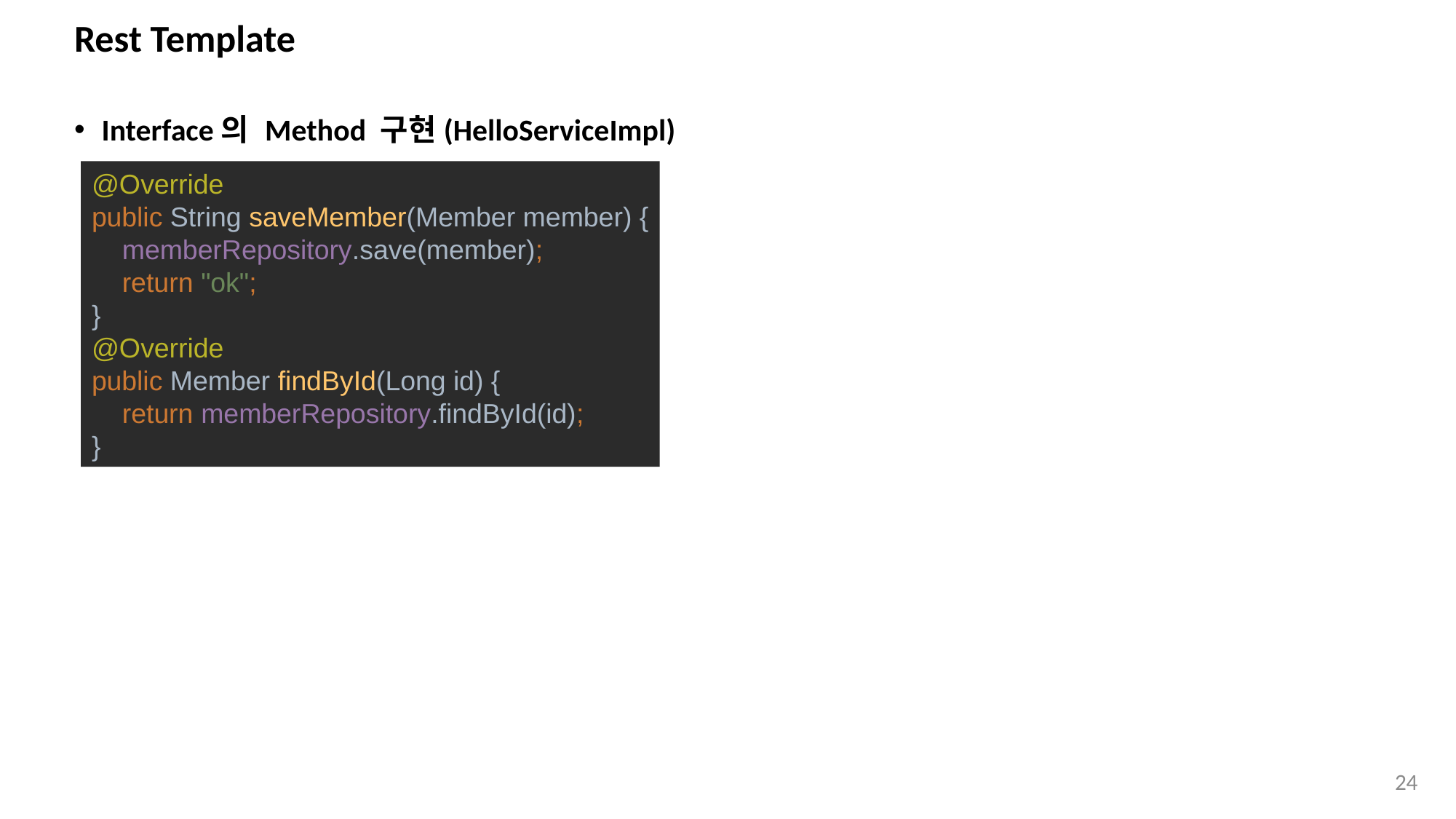

# Rest Template
Interface의 Method 구현(HelloServiceImpl)

@Override
public String saveMember(Member member) {
    memberRepository.save(member);
    return "ok";
}
@Override
public Member findById(Long id) {
    return memberRepository.findById(id);
}
24